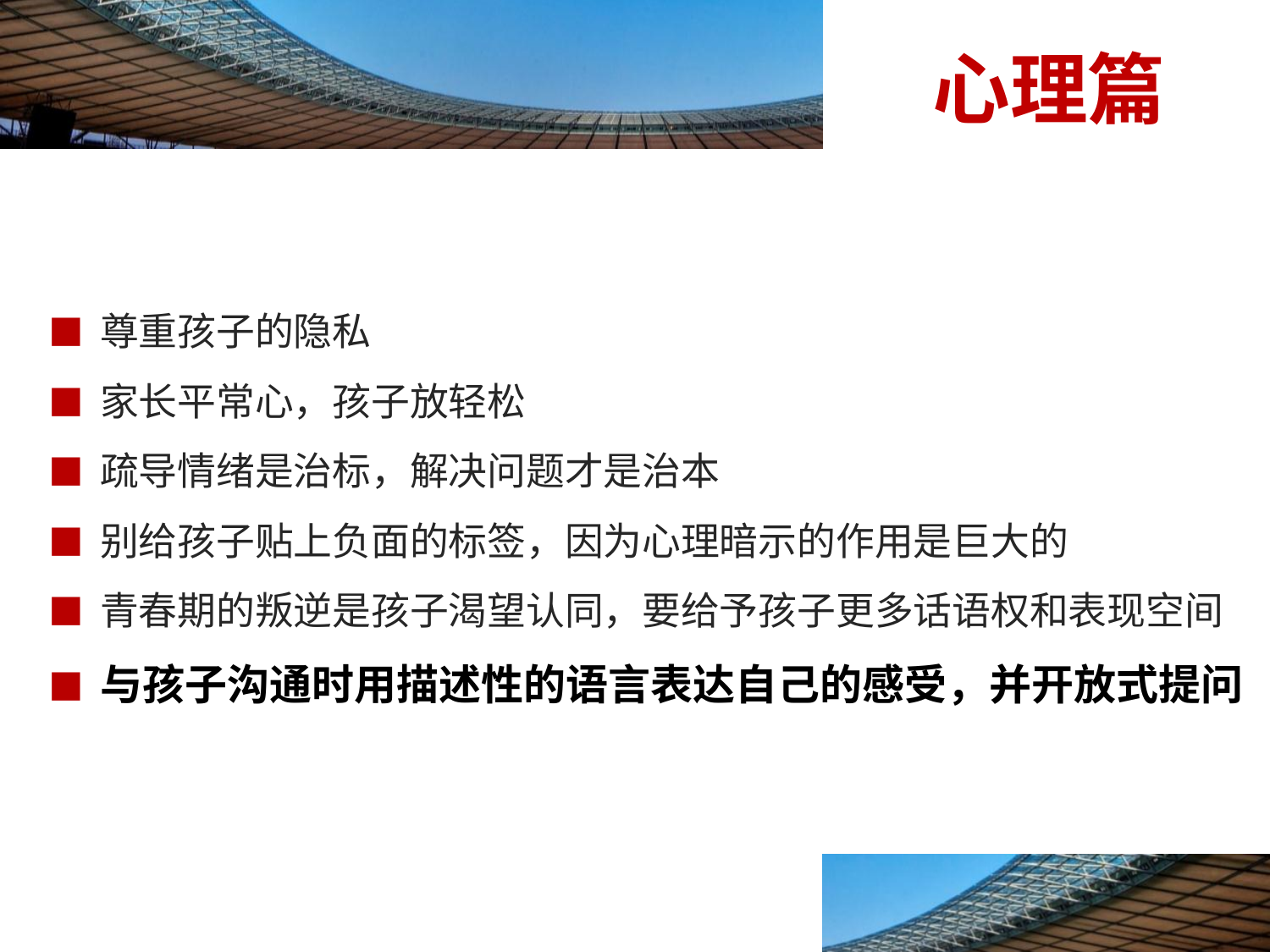

心理篇
■ 尊重孩子的隐私
■ 家长平常心，孩子放轻松
■ 疏导情绪是治标，解决问题才是治本
■ 别给孩子贴上负面的标签，因为心理暗示的作用是巨大的
■ 青春期的叛逆是孩子渴望认同，要给予孩子更多话语权和表现空间
■ 与孩子沟通时用描述性的语言表达自己的感受，并开放式提问